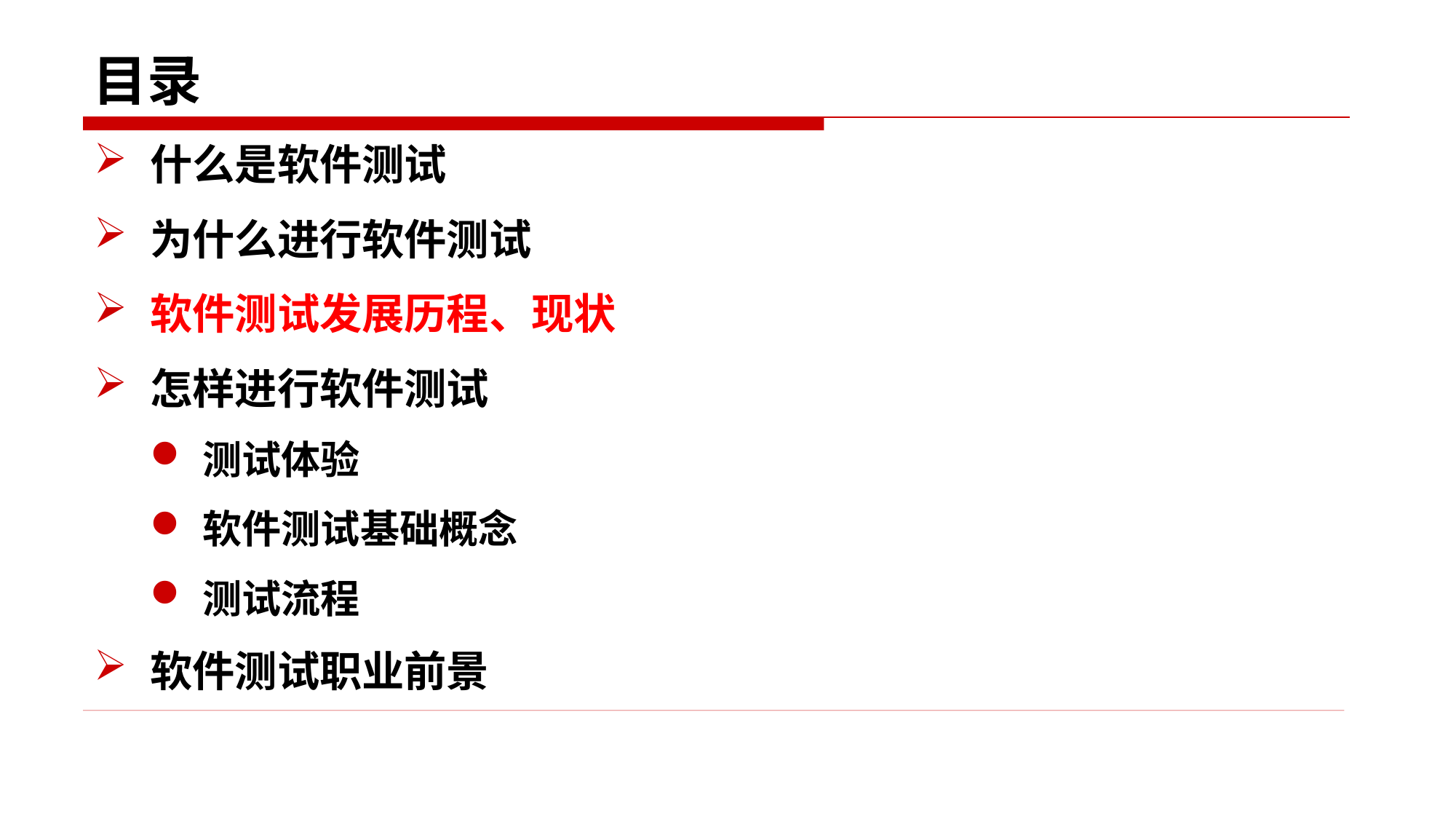

# 目录
什么是软件测试
为什么进行软件测试
软件测试发展历程、现状
怎样进行软件测试
测试体验
软件测试基础概念
测试流程
软件测试职业前景